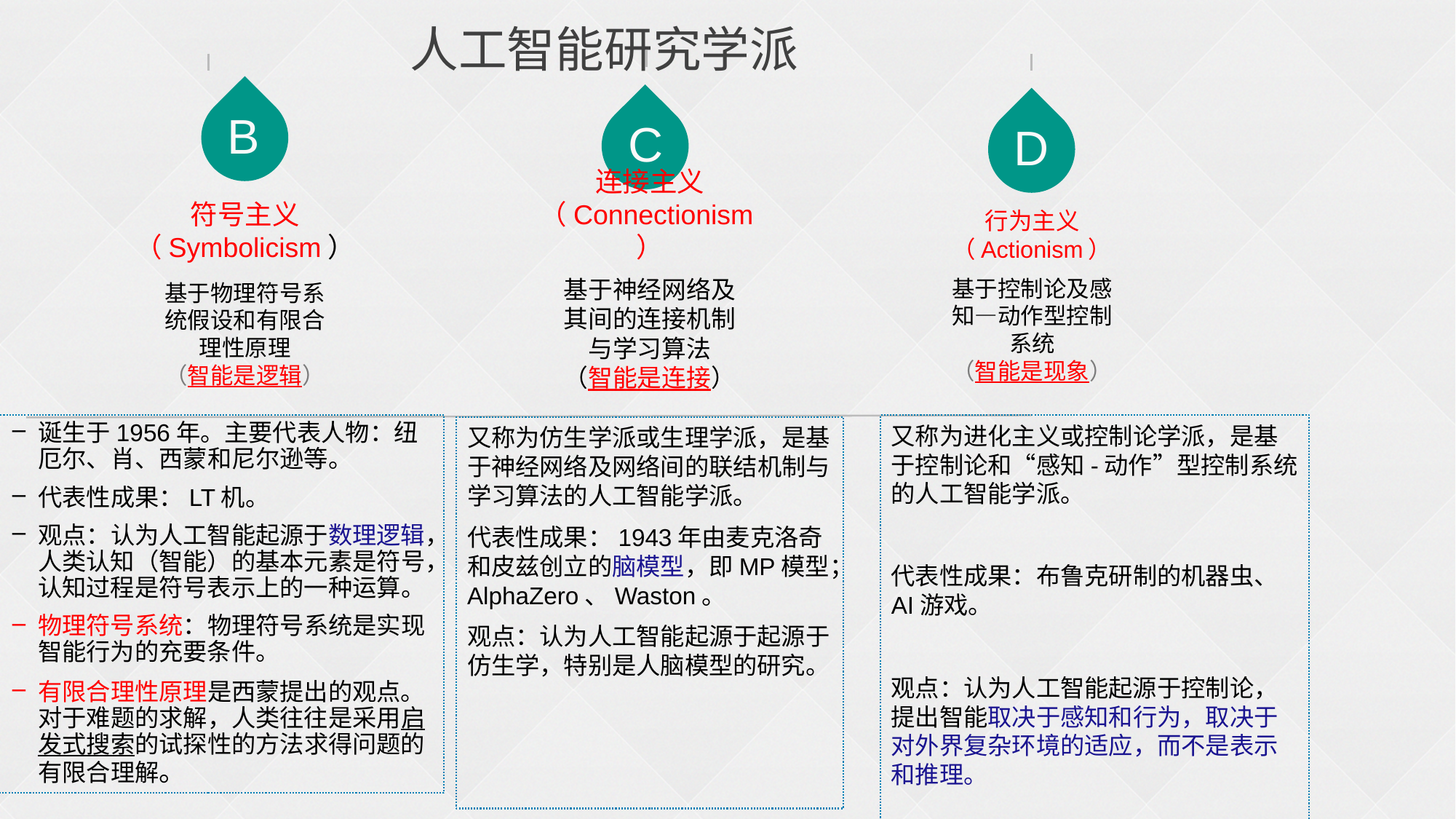

人工智能研究学派

B

C

D
符号主义（Symbolicism）
连接主义（Connectionism）
行为主义（Actionism）
基于神经网络及其间的连接机制与学习算法
（智能是连接）

基于控制论及感知—动作型控制系统
（智能是现象）
基于物理符号系统假设和有限合理性原理
（智能是逻辑）
诞生于1956年。主要代表人物：纽厄尔、肖、西蒙和尼尔逊等。
代表性成果：LT机。
观点：认为人工智能起源于数理逻辑，人类认知（智能）的基本元素是符号，认知过程是符号表示上的一种运算。
物理符号系统：物理符号系统是实现智能行为的充要条件。
有限合理性原理是西蒙提出的观点。对于难题的求解，人类往往是采用启发式搜索的试探性的方法求得问题的有限合理解。
又称为进化主义或控制论学派，是基于控制论和“感知-动作”型控制系统的人工智能学派。

代表性成果：布鲁克研制的机器虫、AI游戏。

观点：认为人工智能起源于控制论，提出智能取决于感知和行为，取决于对外界复杂环境的适应，而不是表示和推理。

又称为仿生学派或生理学派，是基于神经网络及网络间的联结机制与学习算法的人工智能学派。
代表性成果：1943年由麦克洛奇和皮兹创立的脑模型，即MP模型；AlphaZero、Waston。
观点：认为人工智能起源于起源于仿生学，特别是人脑模型的研究。